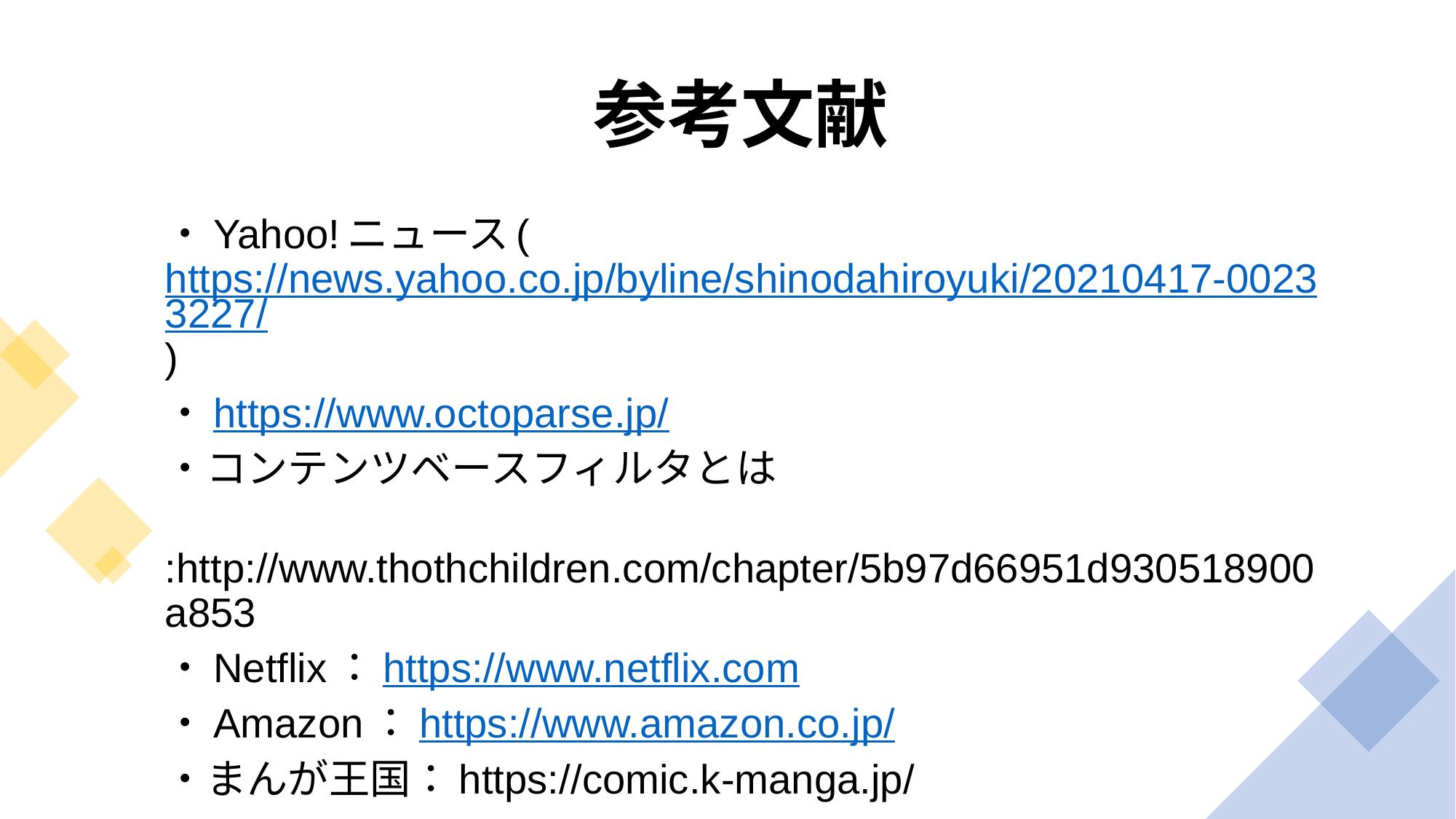

# 参考文献
・Yahoo!ニュース(https://news.yahoo.co.jp/byline/shinodahiroyuki/20210417-00233227/)
・https://www.octoparse.jp/
・コンテンツベースフィルタとは
  :http://www.thothchildren.com/chapter/5b97d66951d930518900a853
・Netflix：https://www.netflix.com
・Amazon：https://www.amazon.co.jp/
・まんが王国：https://comic.k-manga.jp/